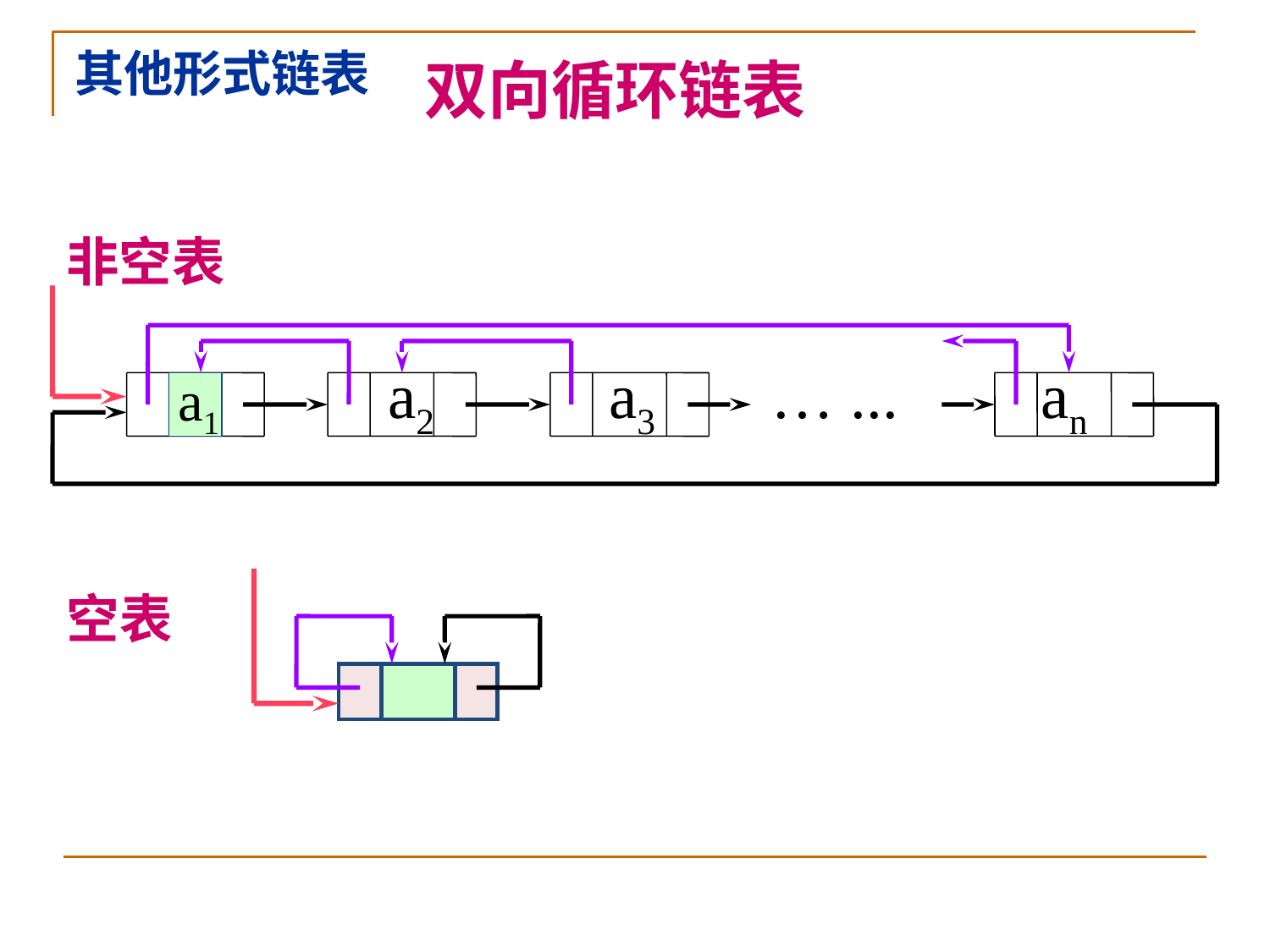

其他形式链表
双向循环链表
非空表

     a2           a3           … ...         an

a1

空表